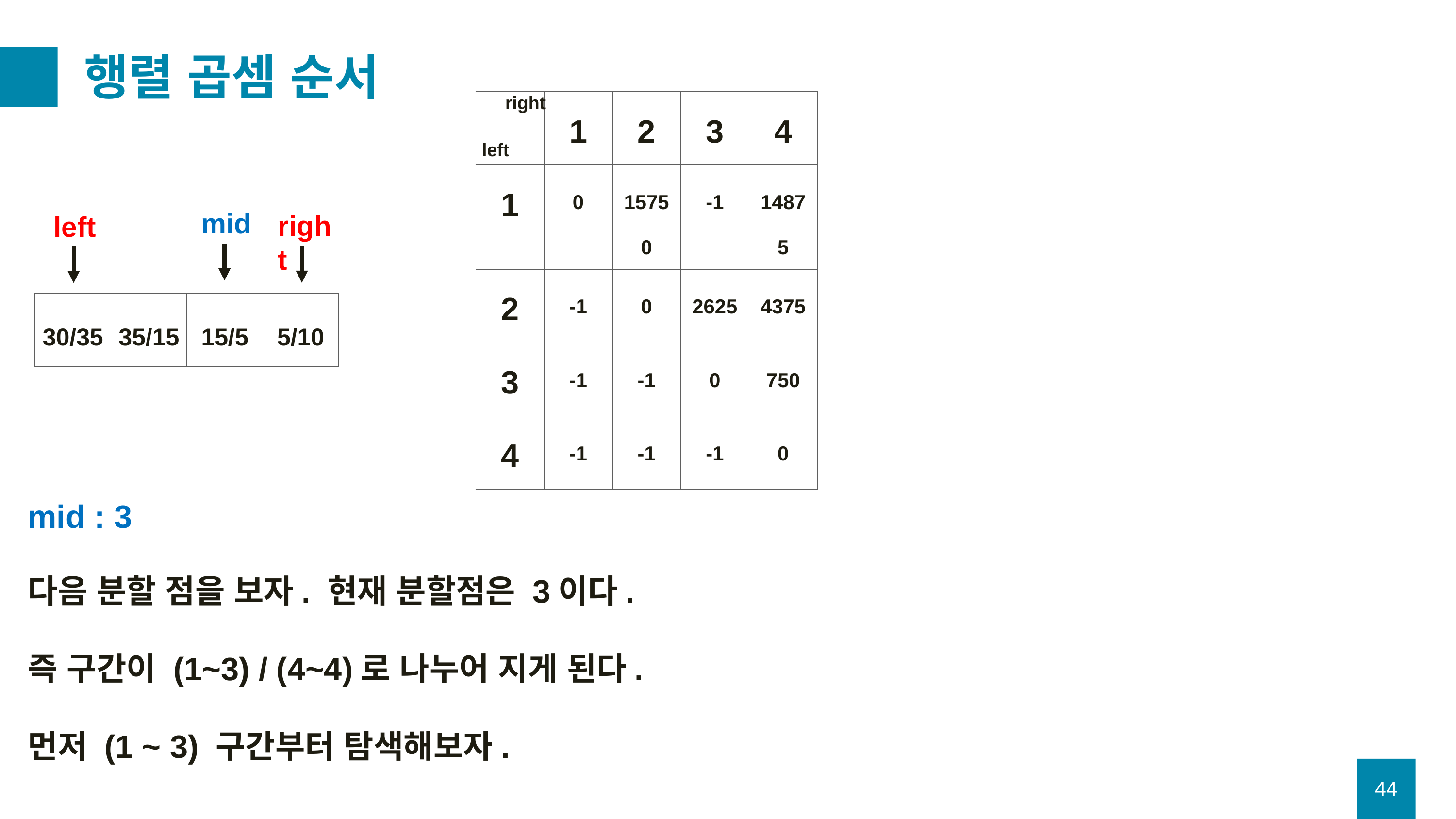

# 행렬 곱셈 순서
right
|  | 1 | 2 | 3 | 4 |
| --- | --- | --- | --- | --- |
| 1 | 0 | 15750 | -1 | 14875 |
| 2 | -1 | 0 | 2625 | 4375 |
| 3 | -1 | -1 | 0 | 750 |
| 4 | -1 | -1 | -1 | 0 |
left
mid
right
left
| 30/35 | 35/15 | 15/5 | 5/10 |
| --- | --- | --- | --- |
mid : 3
다음 분할 점을 보자. 현재 분할점은 3이다.

즉 구간이 (1~3) / (4~4)로 나누어 지게 된다.

먼저 (1 ~ 3) 구간부터 탐색해보자.
44